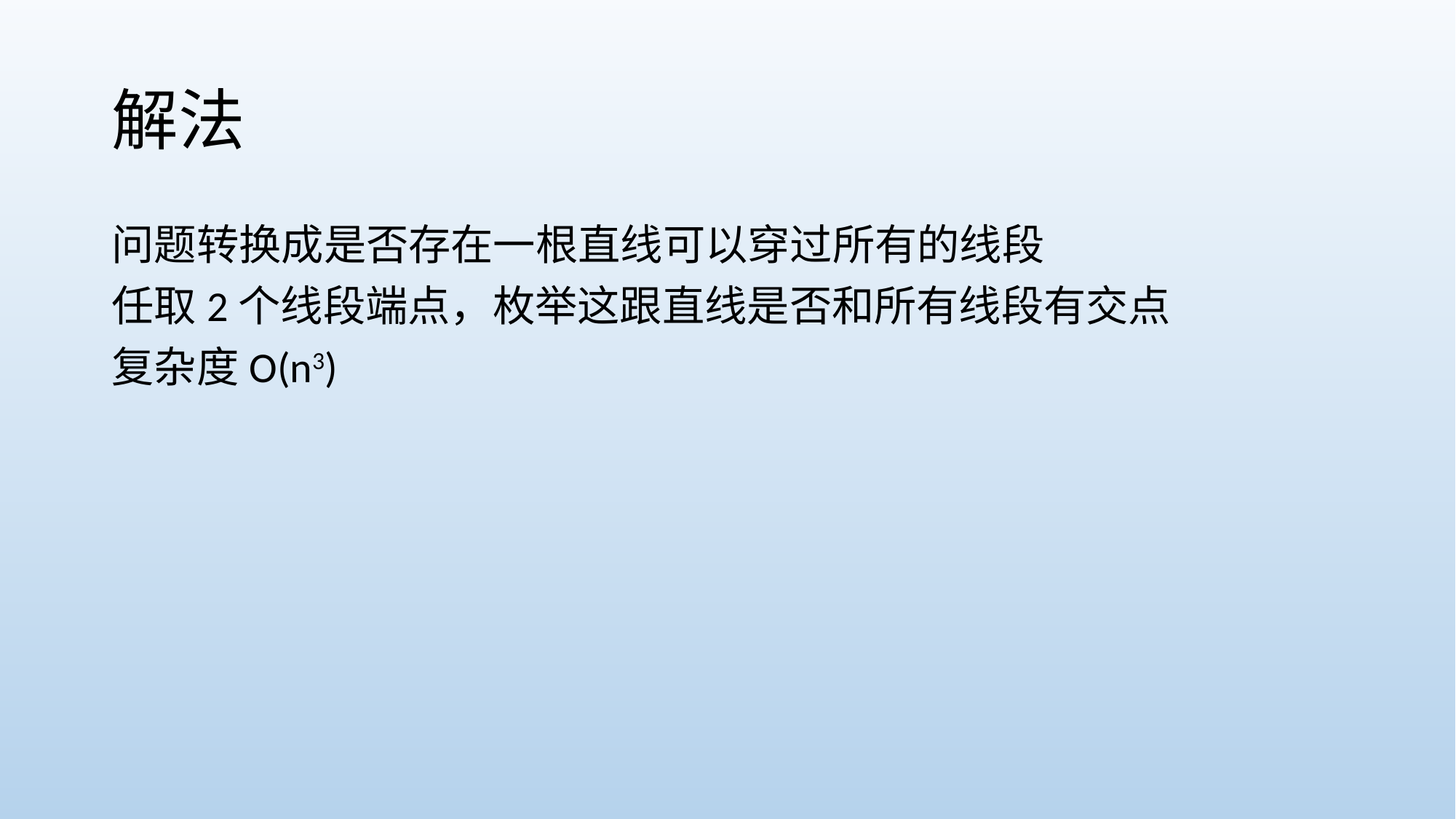

# 解法
问题转换成是否存在一根直线可以穿过所有的线段
任取2个线段端点，枚举这跟直线是否和所有线段有交点
复杂度O(n3)